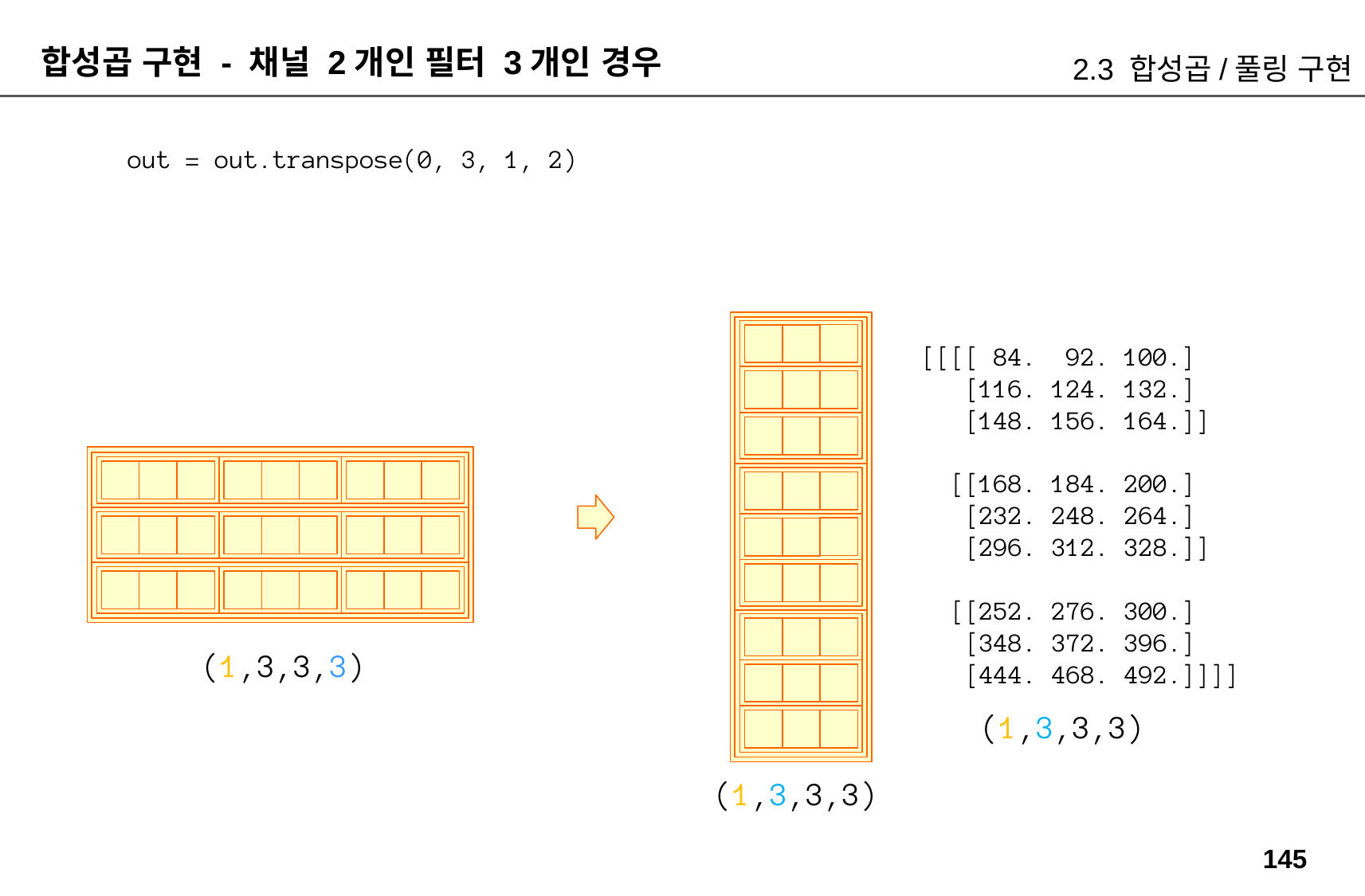

합성곱 구현 - 채널 2개인 필터 3개인 경우
2.3 합성곱/풀링 구현
out = out.transpose(0, 3, 1, 2)

[[[[ 84.  92. 100.]
   [116. 124. 132.]
   [148. 156. 164.]]

  [[168. 184. 200.]
   [232. 248. 264.]
   [296. 312. 328.]]

  [[252. 276. 300.]
   [348. 372. 396.]
   [444. 468. 492.]]]]

(1,3,3,3)
(1,3,3,3)
(1,3,3,3)